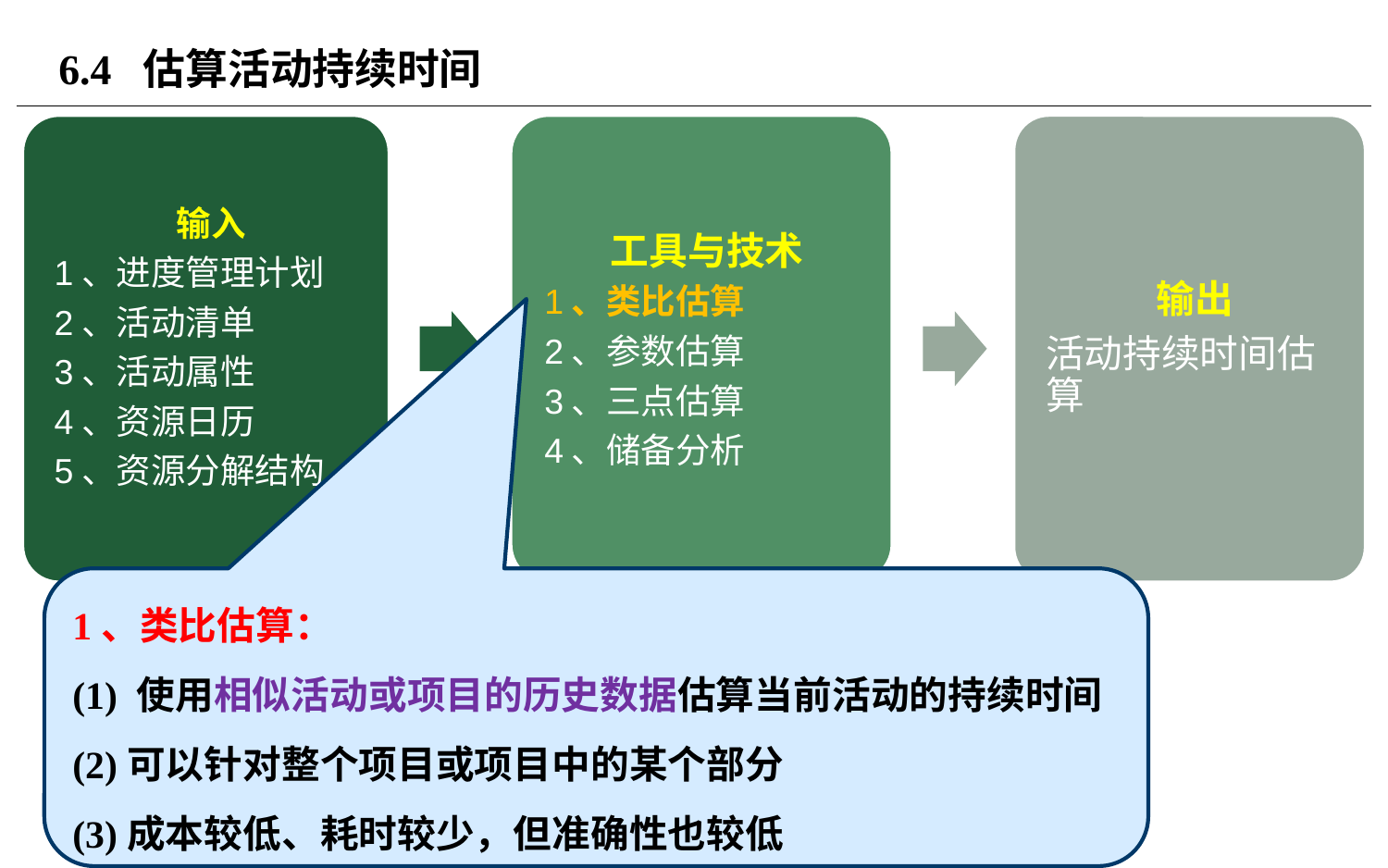

# 6.4  估算活动持续时间
输入
1、进度管理计划
2、活动清单
3、活动属性
4、资源日历
5、资源分解结构

工具与技术
1、类比估算
2、参数估算
3、三点估算
4、储备分析

输出
活动持续时间估算

1、类比估算：
(1) 使用相似活动或项目的历史数据估算当前活动的持续时间
(2)可以针对整个项目或项目中的某个部分
(3)成本较低、耗时较少，但准确性也较低